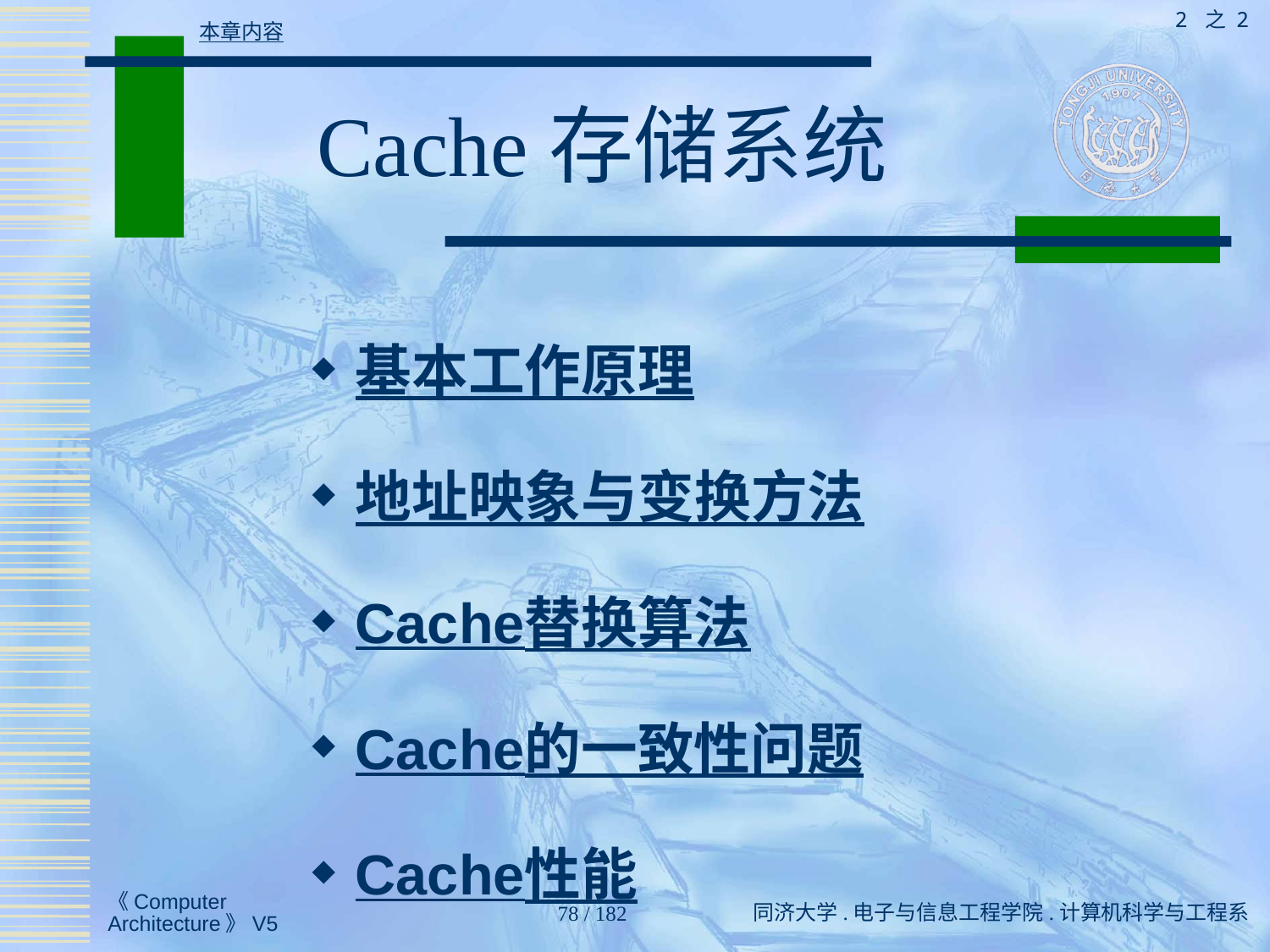

2 之 2
本章内容
# Cache存储系统
基本工作原理
地址映象与变换方法
Cache替换算法
Cache的一致性问题
Cache性能